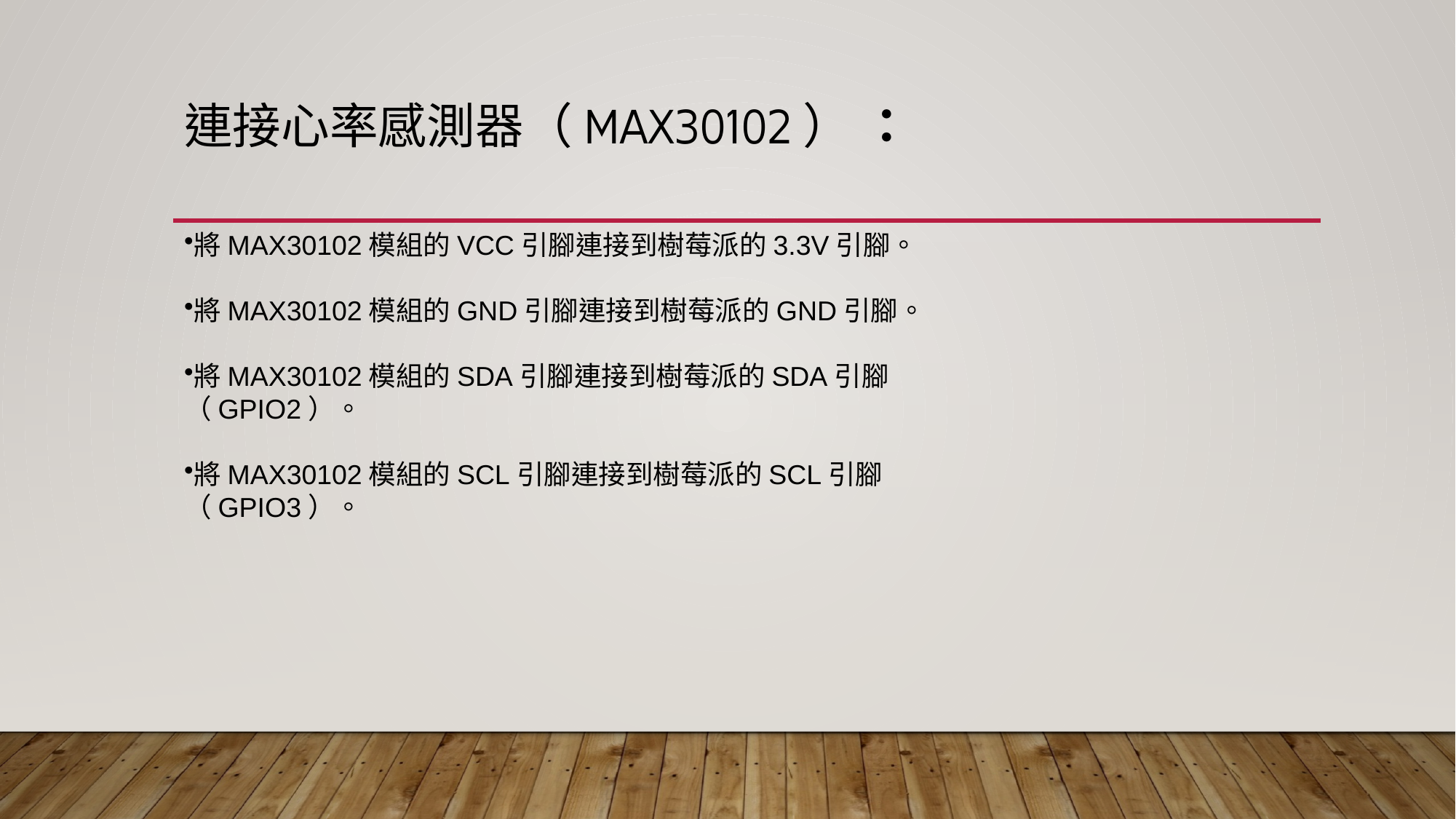

# 連接心率感測器（MAX30102） ：

將MAX30102模組的VCC引腳連接到樹莓派的3.3V引腳。

將MAX30102模組的GND引腳連接到樹莓派的GND引腳。

將MAX30102模組的SDA引腳連接到樹莓派的SDA引腳（GPIO2）。

將MAX30102模組的SCL引腳連接到樹莓派的SCL引腳（GPIO3）。